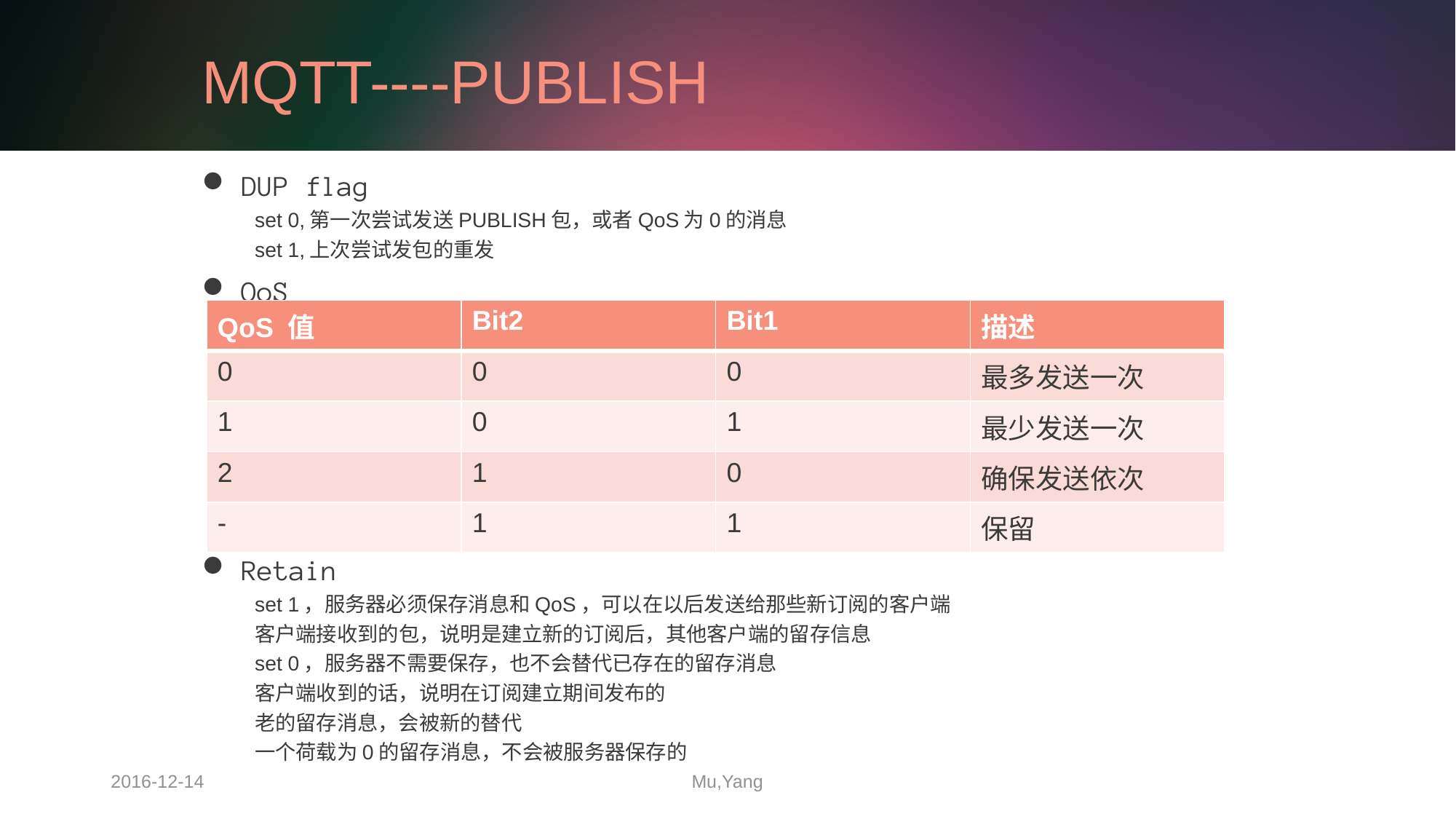

# MQTT----PUBLISH
DUP flag
set 0,第一次尝试发送PUBLISH包，或者QoS为0的消息
set 1,上次尝试发包的重发
QoS

Retain
set 1，服务器必须保存消息和QoS，可以在以后发送给那些新订阅的客户端
	客户端接收到的包，说明是建立新的订阅后，其他客户端的留存信息
set 0，服务器不需要保存，也不会替代已存在的留存消息
	客户端收到的话，说明在订阅建立期间发布的
老的留存消息，会被新的替代
一个荷载为0的留存消息，不会被服务器保存的

| QoS 值 | Bit2 | Bit1 | 描述 |
| --- | --- | --- | --- |
| 0 | 0 | 0 | 最多发送一次 |
| 1 | 0 | 1 | 最少发送一次 |
| 2 | 1 | 0 | 确保发送依次 |
| - | 1 | 1 | 保留 |
2016-12-14
Mu,Yang
23